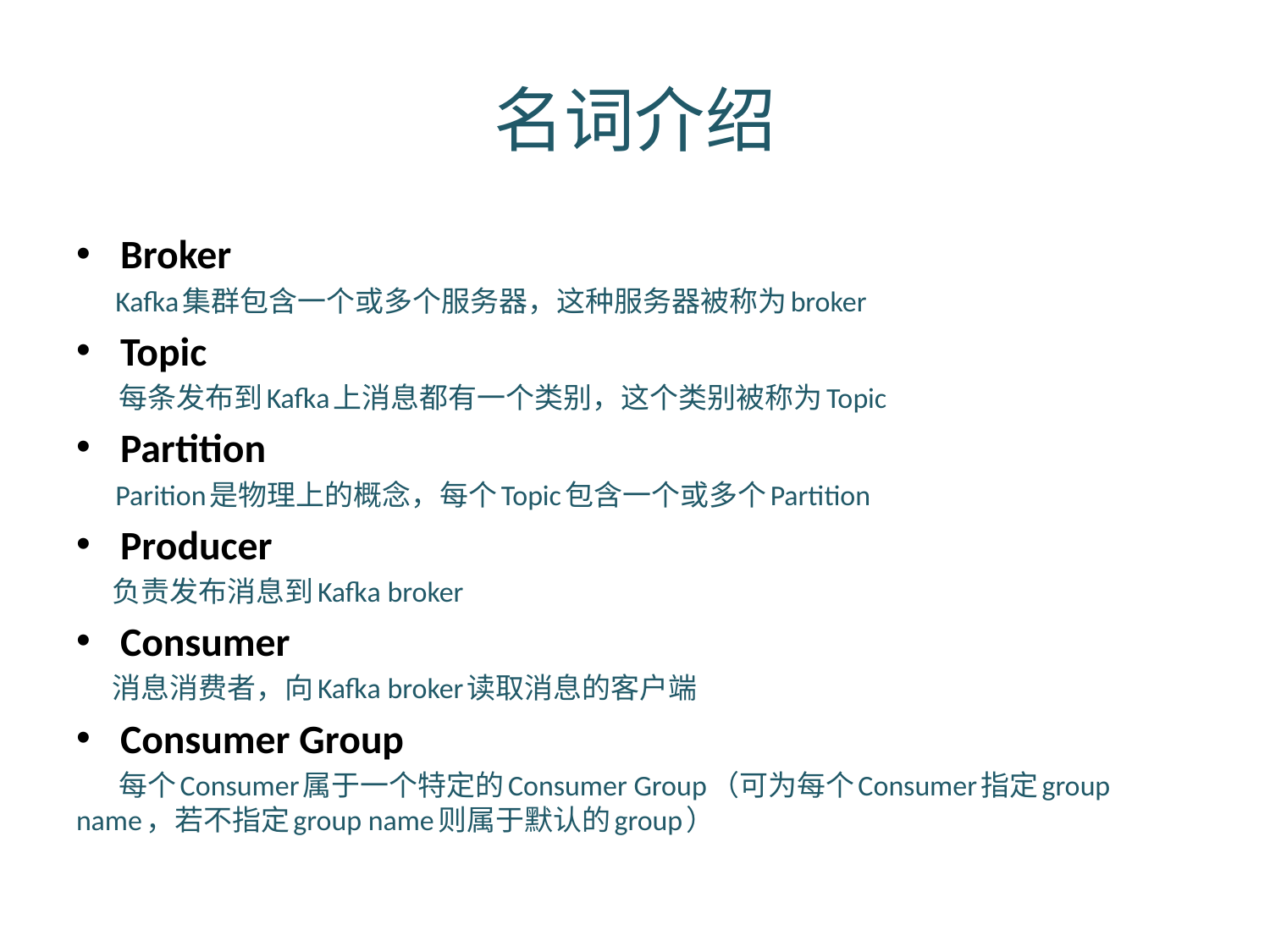

# 名词介绍
Broker
      Kafka集群包含一个或多个服务器，这种服务器被称为broker
Topic
      每条发布到Kafka上消息都有一个类别，这个类别被称为Topic
Partition
      Parition是物理上的概念，每个Topic包含一个或多个Partition
Producer
     负责发布消息到Kafka broker
Consumer
     消息消费者，向Kafka broker读取消息的客户端
Consumer Group
      每个Consumer属于一个特定的Consumer Group（可为每个Consumer指定group name，若不指定group name则属于默认的group）